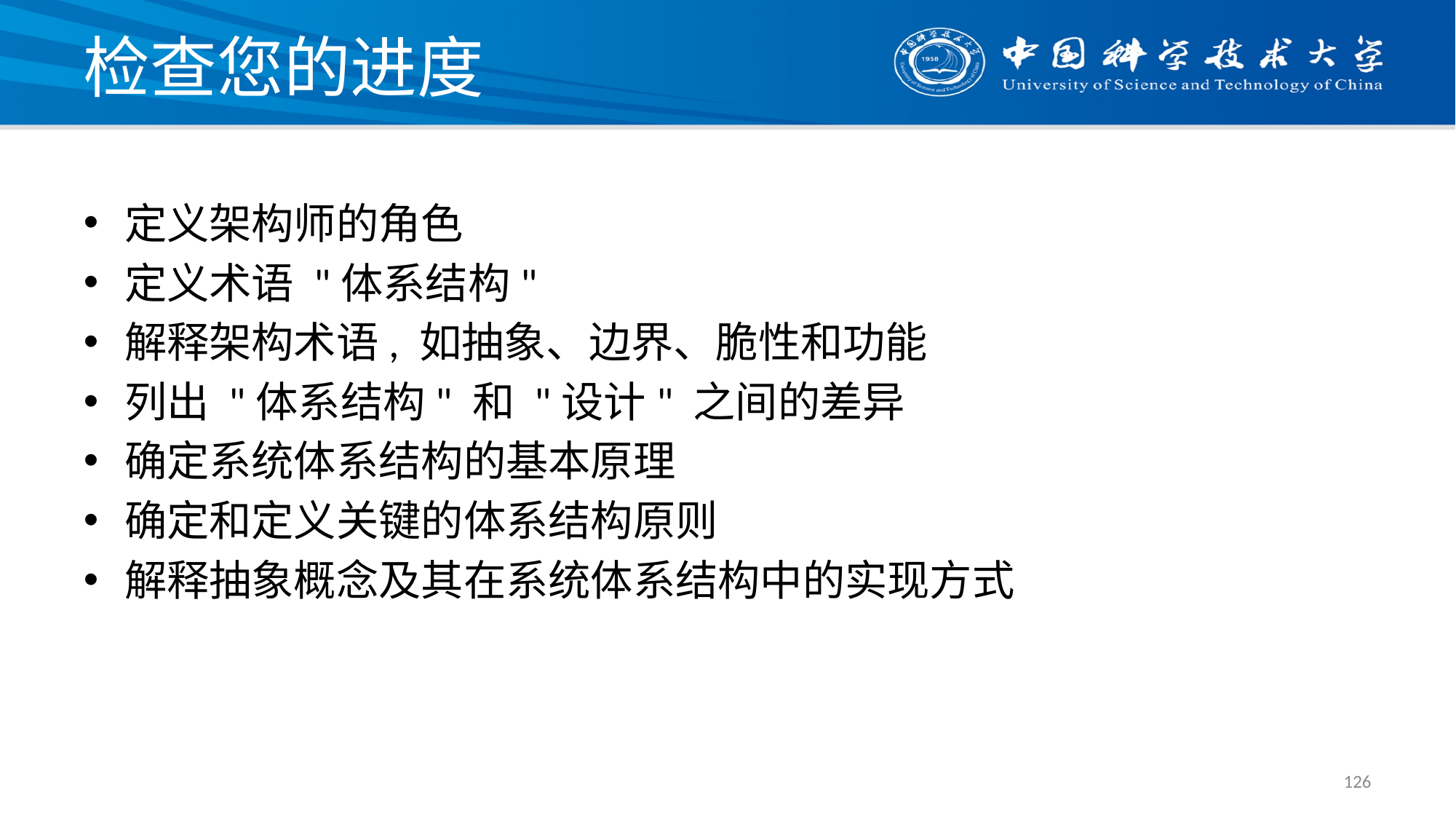

# 检查您的进度
定义架构师的角色
定义术语 "体系结构"
解释架构术语, 如抽象、边界、脆性和功能
列出 "体系结构" 和 "设计" 之间的差异
确定系统体系结构的基本原理
确定和定义关键的体系结构原则
解释抽象概念及其在系统体系结构中的实现方式
126